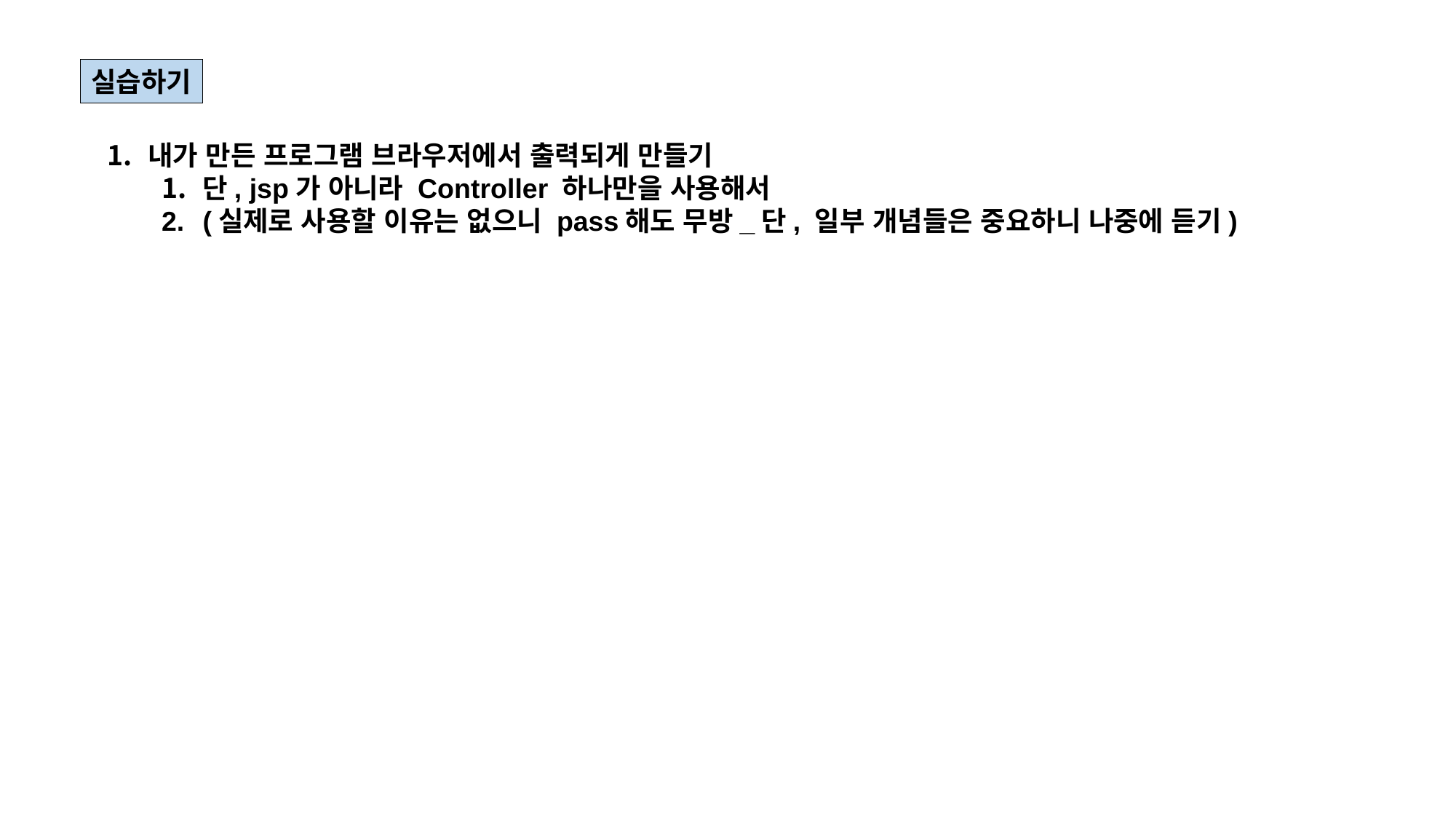

실습하기
내가 만든 프로그램 브라우저에서 출력되게 만들기
단, jsp가 아니라 Controller 하나만을 사용해서
(실제로 사용할 이유는 없으니 pass해도 무방_단, 일부 개념들은 중요하니 나중에 듣기)